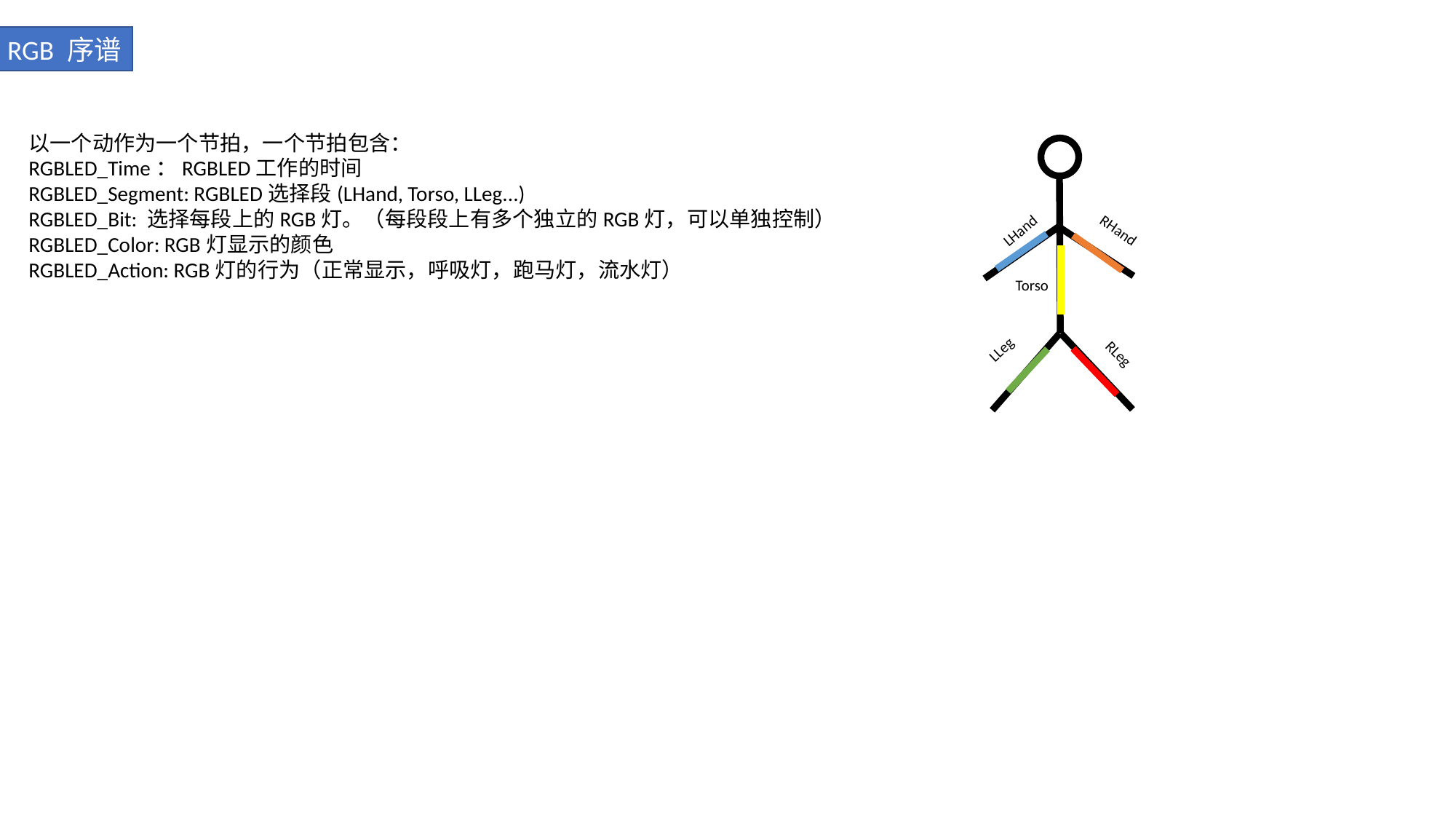

RGB 序谱
以一个动作为一个节拍，一个节拍包含：
RGBLED_Time：RGBLED工作的时间
RGBLED_Segment: RGBLED选择段(LHand, Torso, LLeg...)
RGBLED_Bit: 选择每段上的RGB灯。（每段段上有多个独立的RGB灯，可以单独控制）
RGBLED_Color: RGB灯显示的颜色
RGBLED_Action: RGB灯的行为（正常显示，呼吸灯，跑马灯，流水灯）

LHand
RHand
Torso
LLeg
RLeg